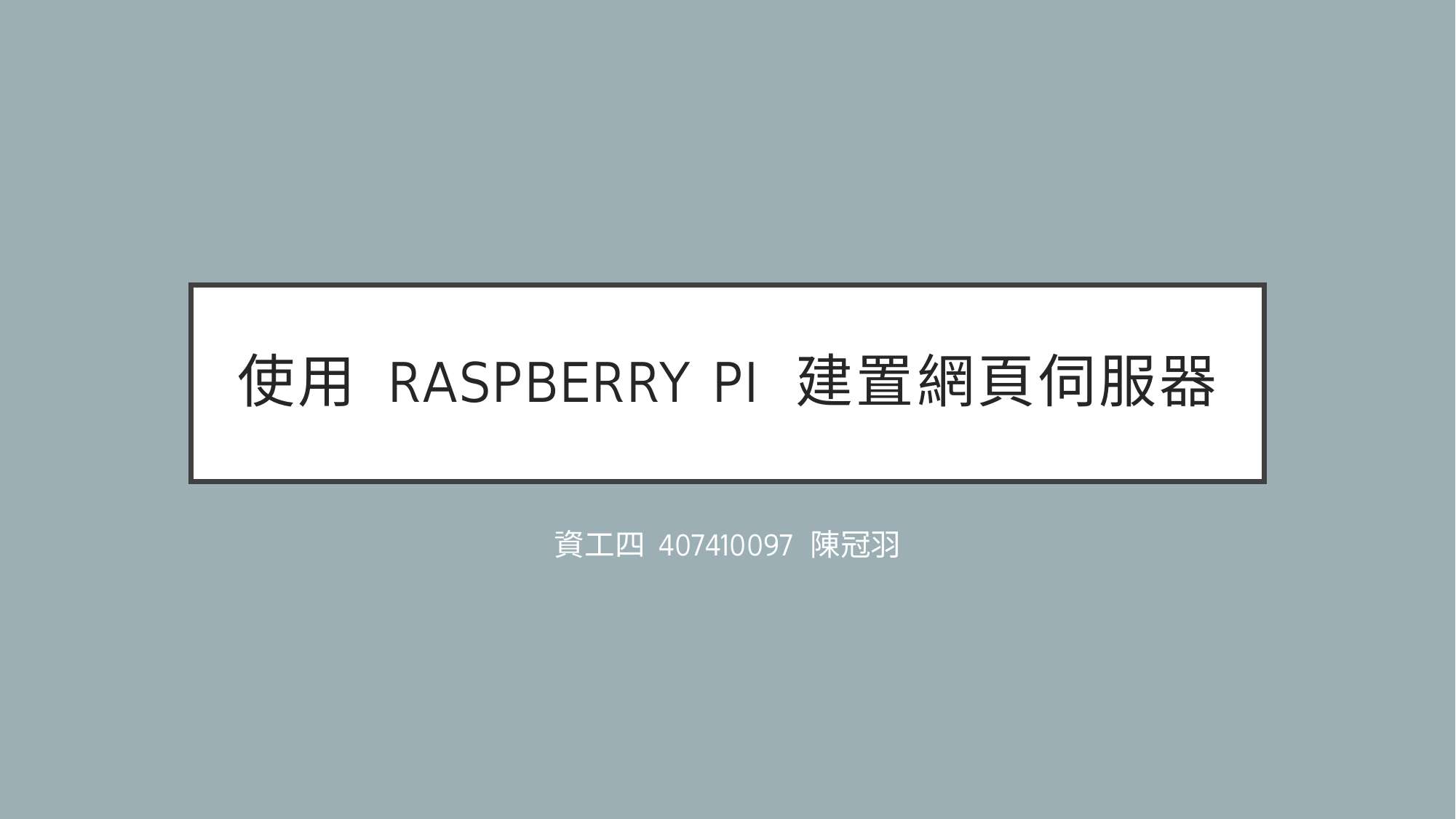

# 使用 Raspberry pi 建置網頁伺服器
資工四 407410097 陳冠羽